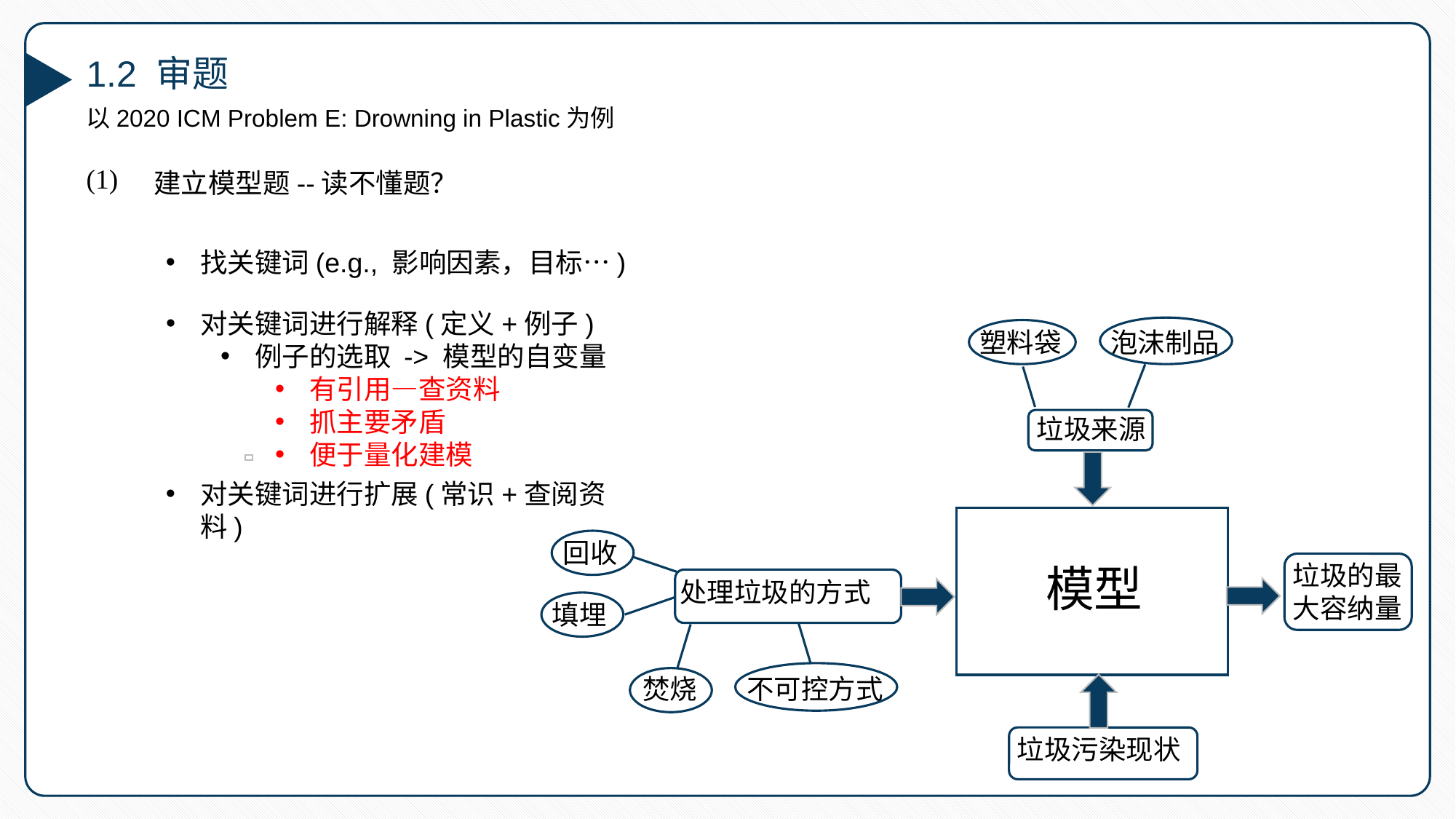

1.2 审题

以2020 ICM Problem E: Drowning in Plastic为例
(1)
建立模型题--读不懂题？
找关键词(e.g., 影响因素，目标…)
对关键词进行解释(定义+例子)
例子的选取 -> 模型的自变量
有引用—查资料
抓主要矛盾
便于量化建模

泡沫制品
塑料袋

垃圾来源

对关键词进行扩展(常识+查阅资料)

模型

回收
垃圾的最大容纳量

处理垃圾的方式

填埋

不可控方式
焚烧

垃圾污染现状